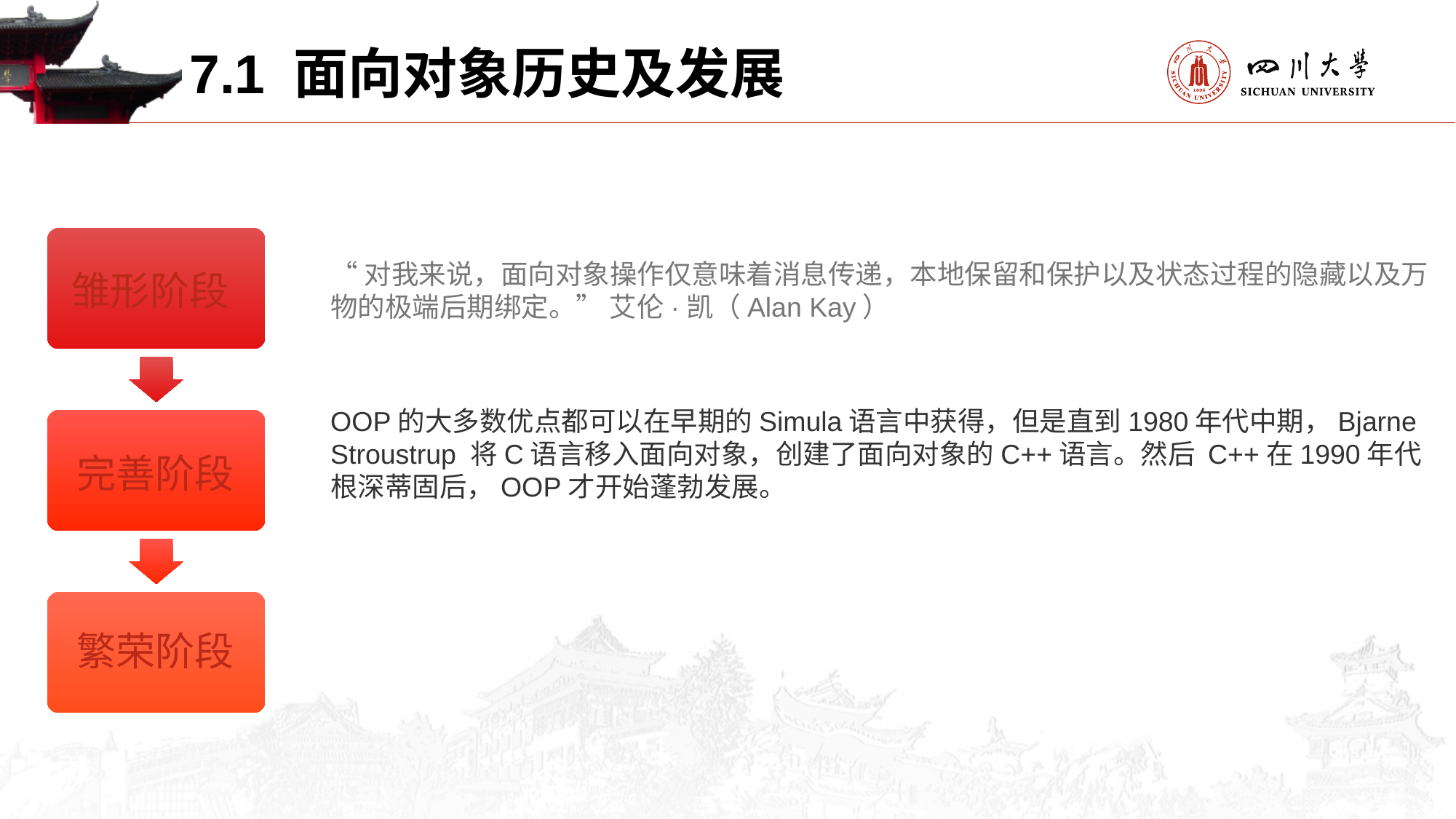

7.1 面向对象历史及发展

“对我来说，面向对象操作仅意味着消息传递，本地保留和保护以及状态过程的隐藏以及万物的极端后期绑定。” 艾伦·凯（Alan Kay）
雏形阶段
OOP的大多数优点都可以在早期的Simula语言中获得，但是直到1980年代中期，Bjarne Stroustrup 将C语言移入面向对象，创建了面向对象的C++语言。然后 C++在1990年代根深蒂固后，OOP才开始蓬勃发展。
完善阶段
繁荣阶段